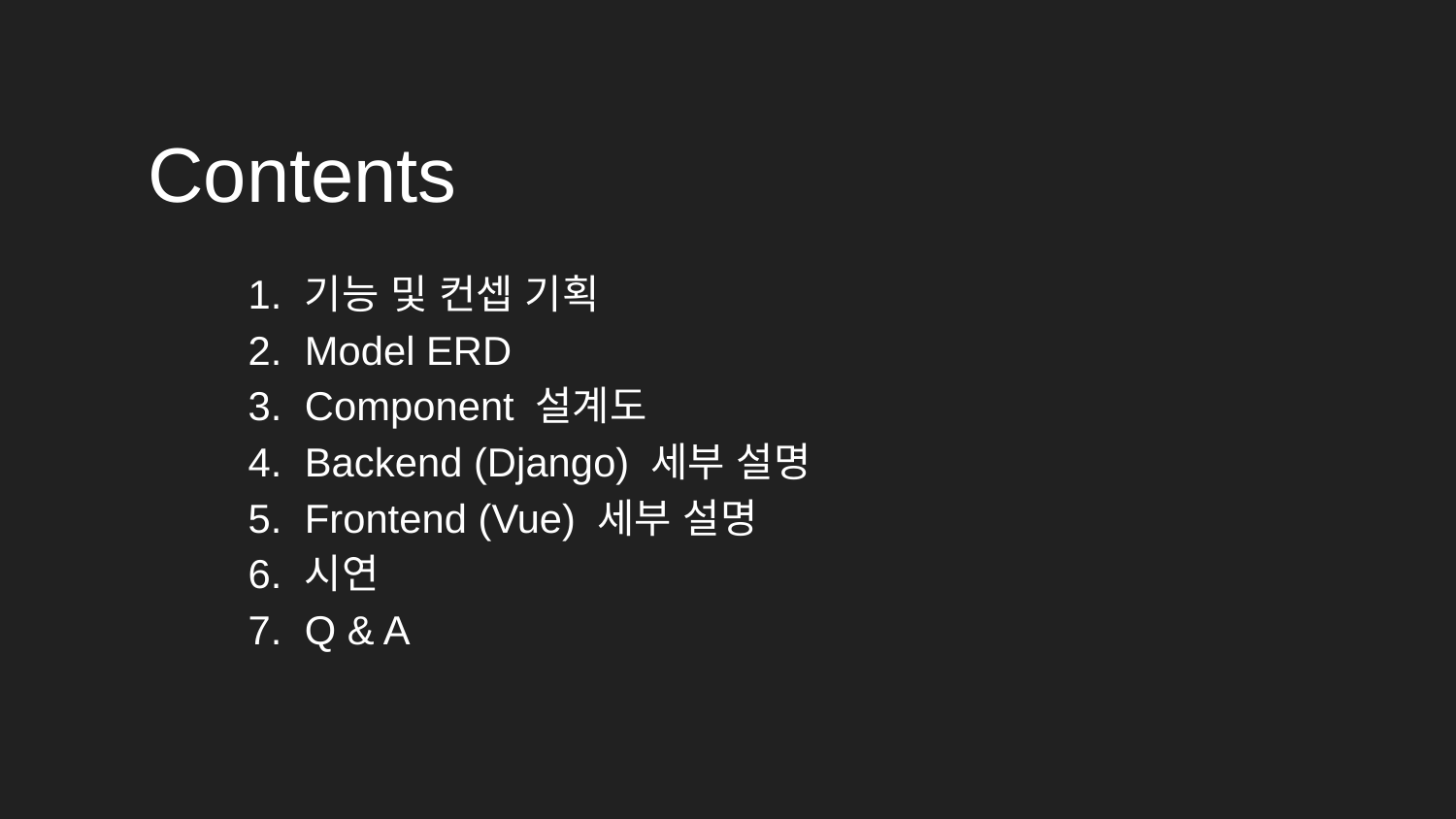

# Contents
기능 및 컨셉 기획
Model ERD
Component 설계도
Backend (Django) 세부 설명
Frontend (Vue) 세부 설명
시연
Q & A